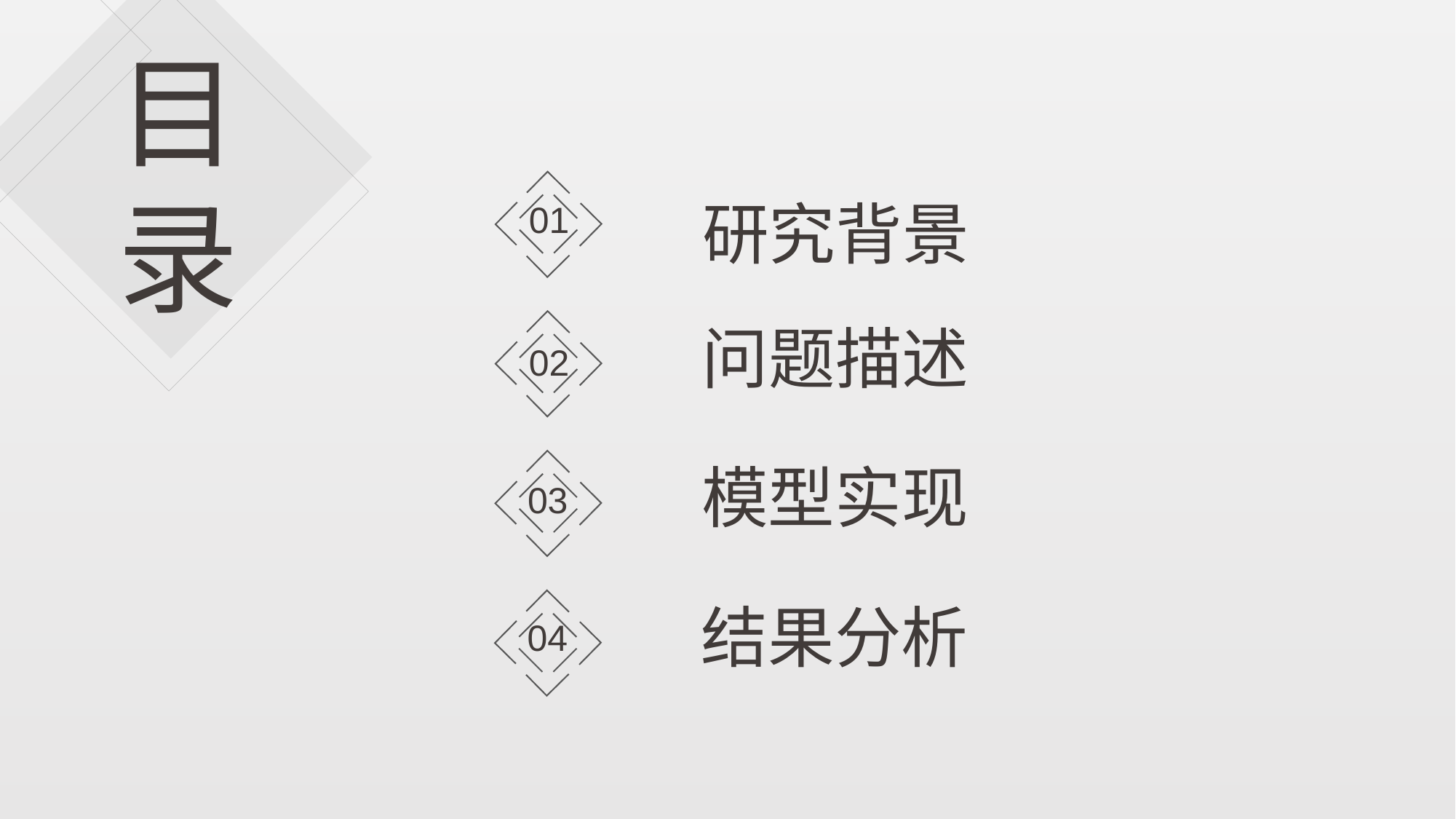

目录

01

研究背景

02
问题描述

03

模型实现

04

结果分析